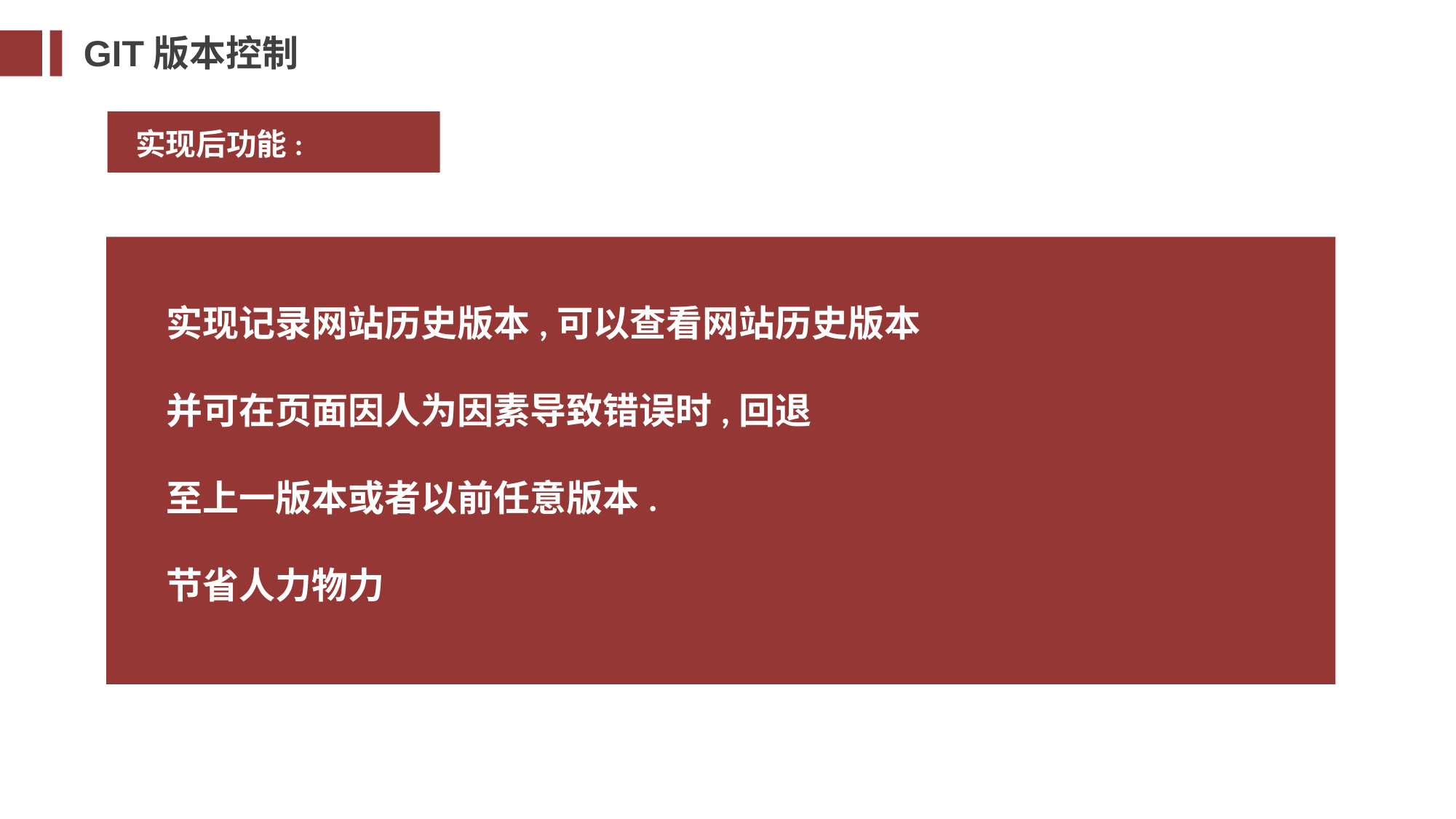

GIT版本控制

实现后功能:

实现记录网站历史版本,可以查看网站历史版本

并可在页面因人为因素导致错误时,回退

至上一版本或者以前任意版本.

节省人力物力